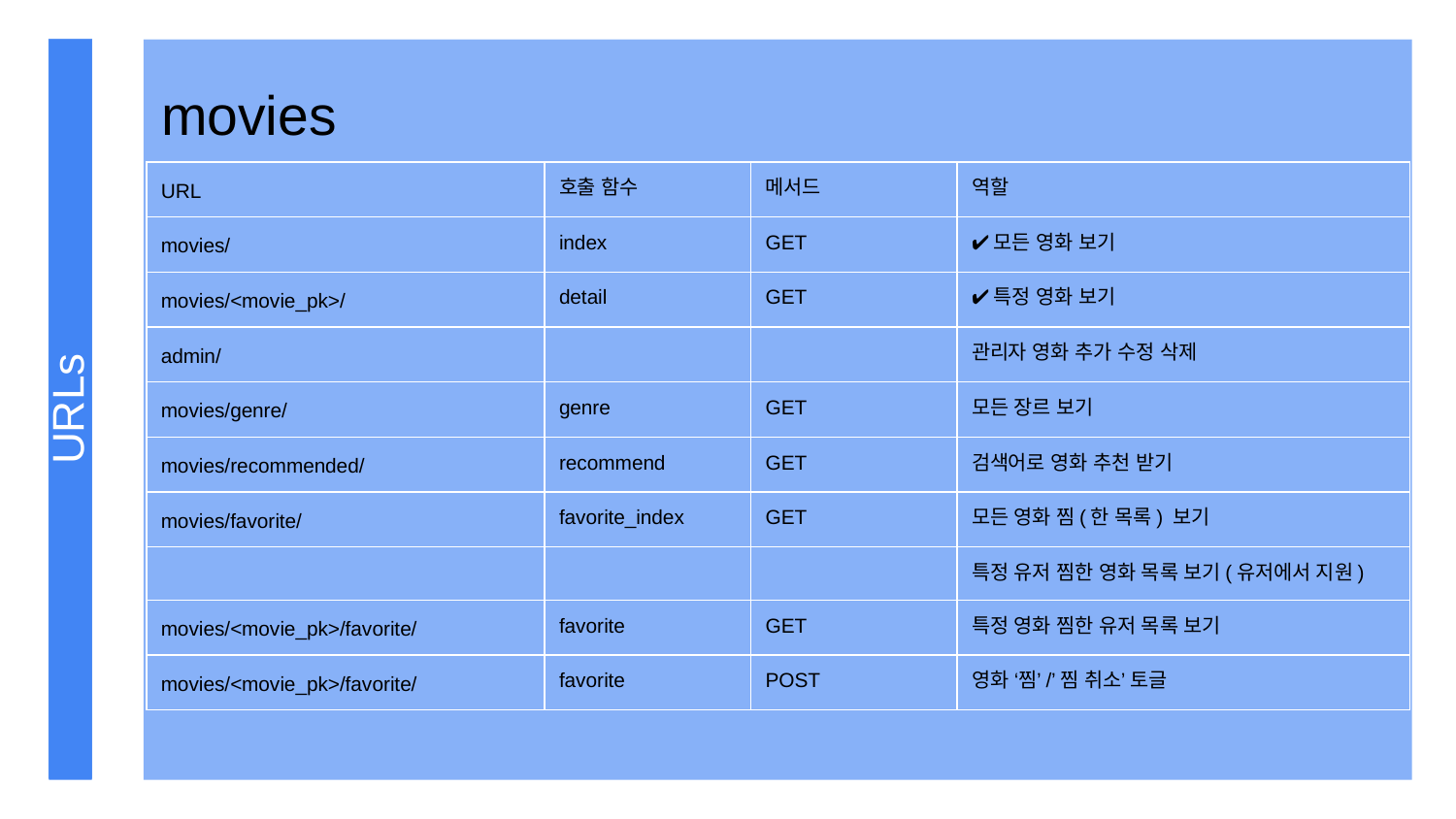

movies
| URL | 호출 함수 | 메서드 | 역할 |
| --- | --- | --- | --- |
| movies/ | index | GET | ✔모든 영화 보기 |
| movies/<movie\_pk>/ | detail | GET | ✔특정 영화 보기 |
| admin/ |  |  | 관리자 영화 추가 수정 삭제 |
| movies/genre/ | genre | GET | 모든 장르 보기 |
| movies/recommended/ | recommend | GET | 검색어로 영화 추천 받기 |
| movies/favorite/ | favorite\_index | GET | 모든 영화 찜(한 목록) 보기 |
|  |  |  | 특정 유저 찜한 영화 목록 보기(유저에서 지원) |
| movies/<movie\_pk>/favorite/ | favorite | GET | 특정 영화 찜한 유저 목록 보기 |
| movies/<movie\_pk>/favorite/ | favorite | POST | 영화 ‘찜’/’찜 취소’ 토글 |
# URLs